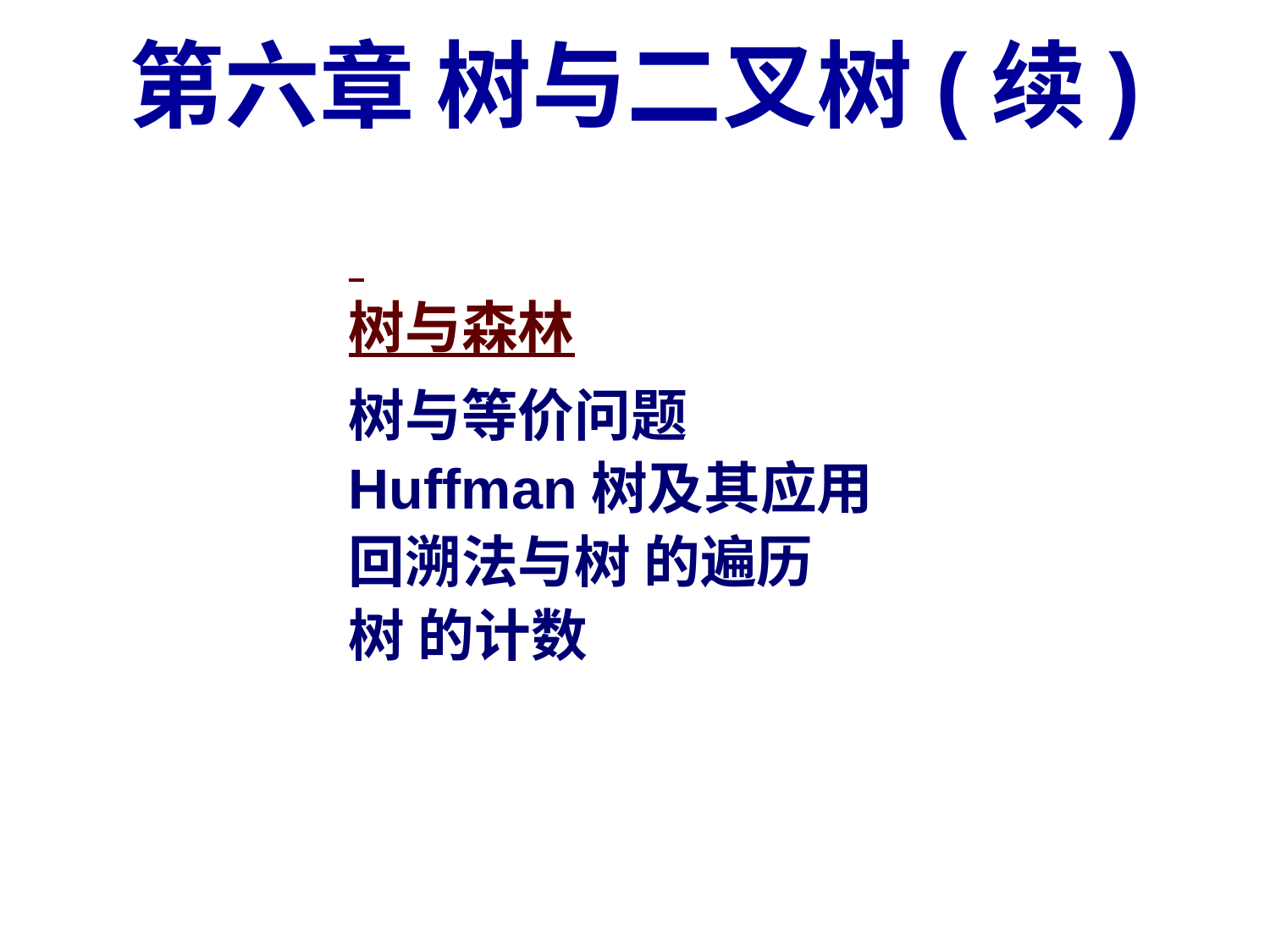

# 第六章 树与二叉树(续)

树与森林
树与等价问题
Huffman树及其应用
回溯法与树 的遍历
树 的计数